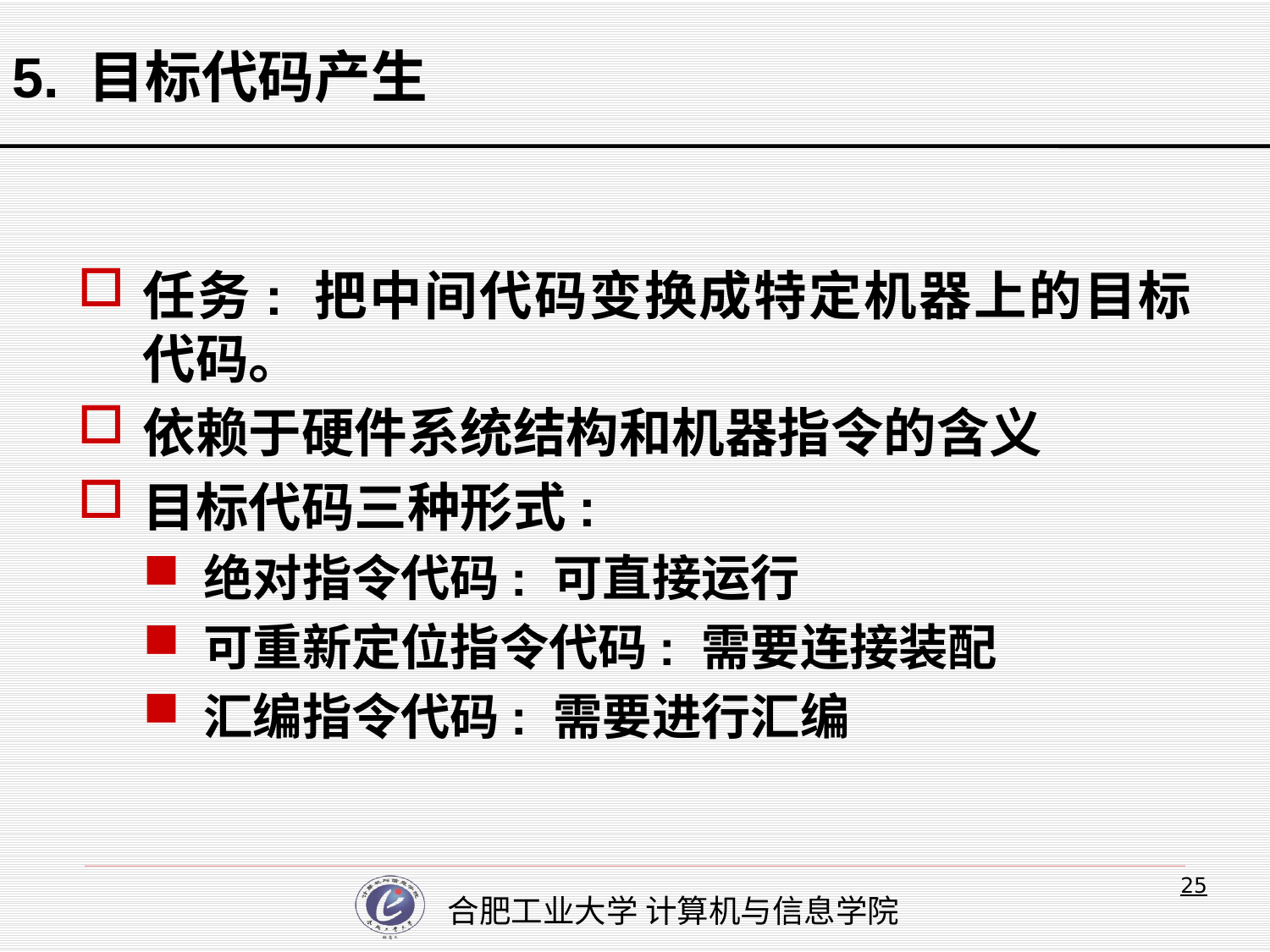

# 5. 目标代码产生
任务: 把中间代码变换成特定机器上的目标代码。
依赖于硬件系统结构和机器指令的含义
目标代码三种形式:
绝对指令代码: 可直接运行
可重新定位指令代码: 需要连接装配
汇编指令代码: 需要进行汇编

25